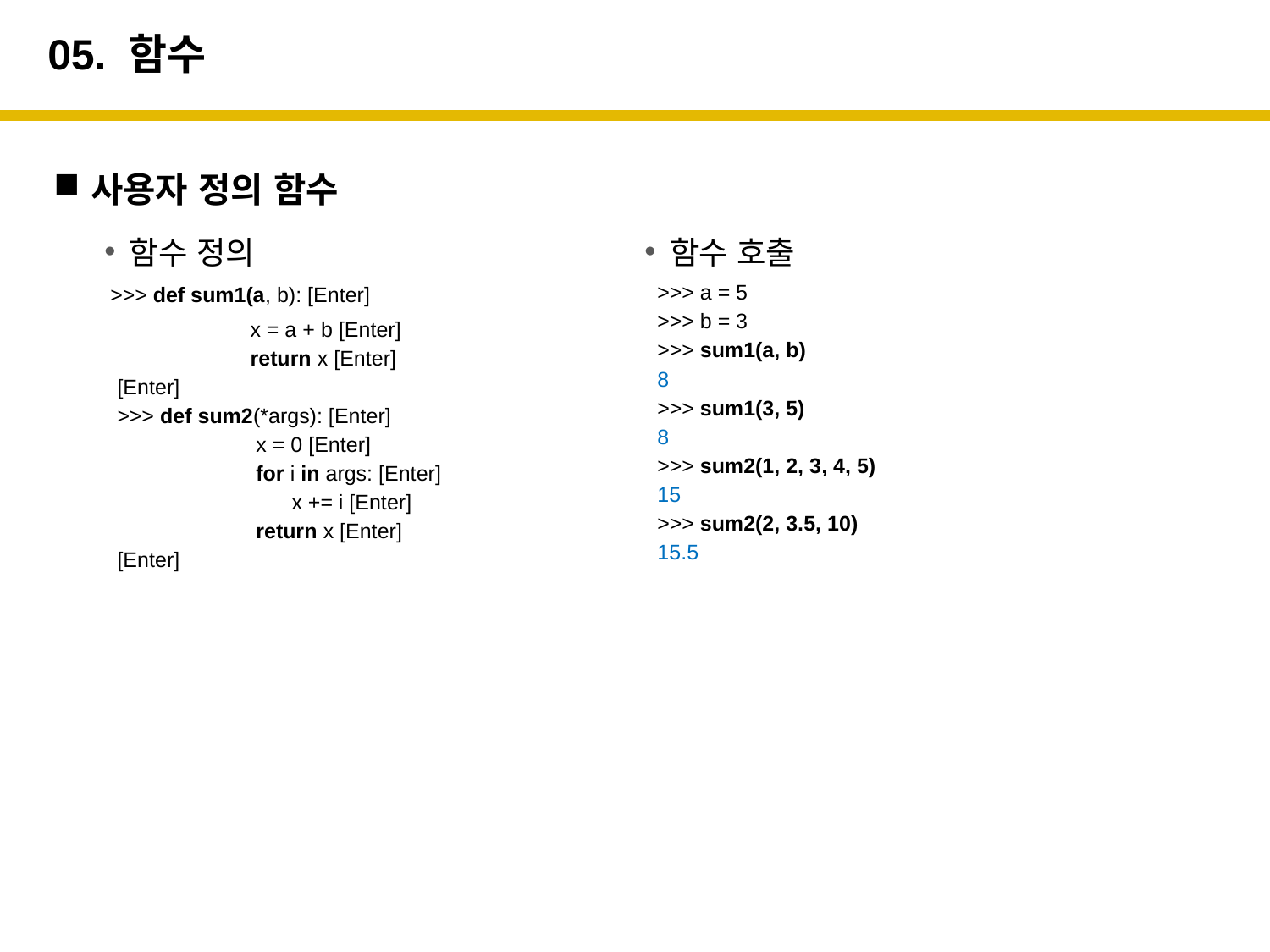

# 05. 함수
사용자 정의 함수

함수 정의
 >>> def sum1(a, b): [Enter]
	 x = a + b [Enter]
	 return x [Enter]
[Enter]
>>> def sum2(*args): [Enter]
	  x = 0 [Enter]
	  for i in args: [Enter]
	        x += i [Enter]
	  return x [Enter]
[Enter]
함수 호출
>>> a = 5
>>> b = 3
>>> sum1(a, b)
8
>>> sum1(3, 5)
8
>>> sum2(1, 2, 3, 4, 5)
15
>>> sum2(2, 3.5, 10)
15.5